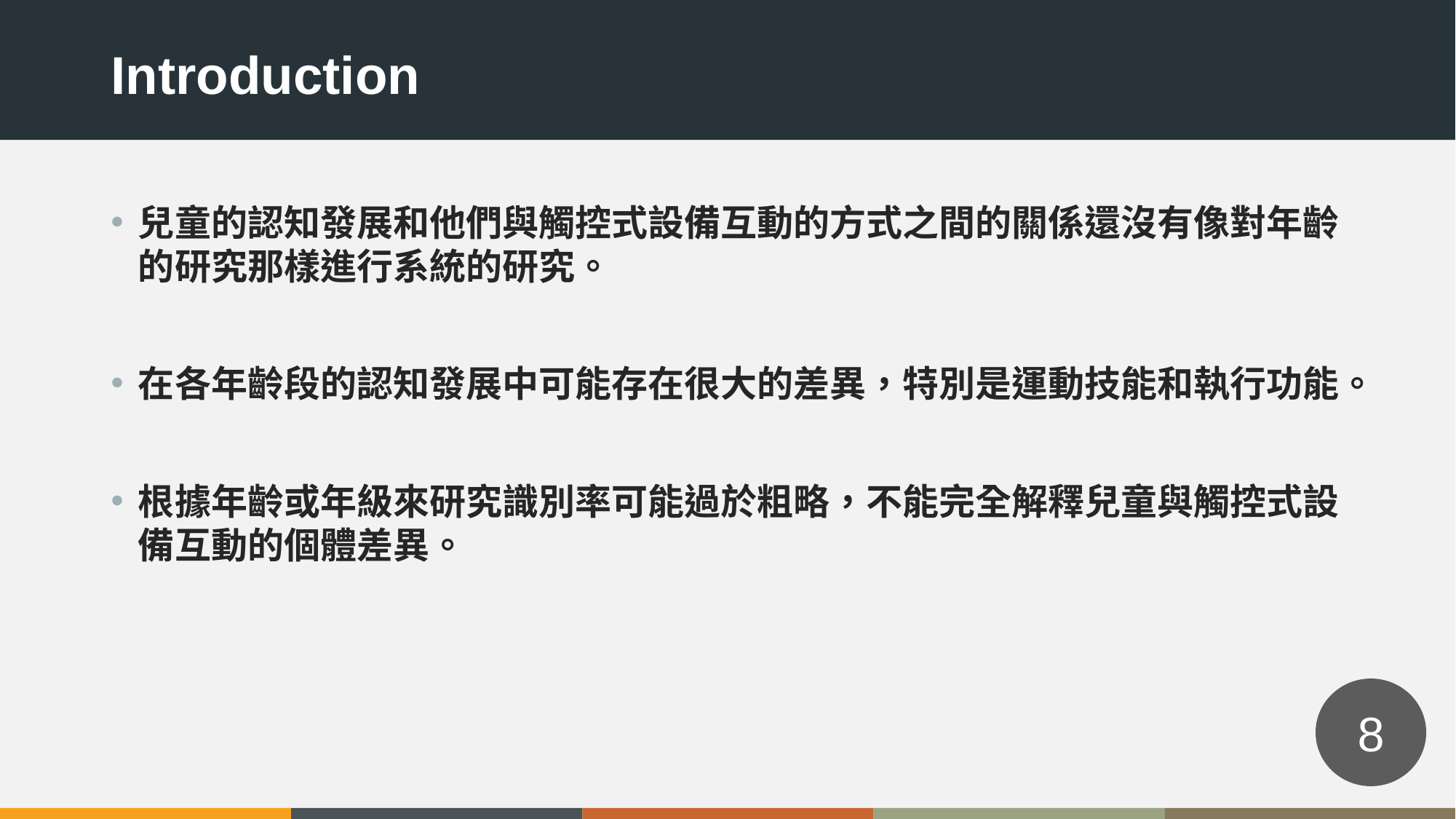

Introduction
兒童的認知發展和他們與觸控式設備互動的方式之間的關係還沒有像對年齡的研究那樣進行系統的研究。

在各年齡段的認知發展中可能存在很大的差異，特別是運動技能和執行功能。

根據年齡或年級來研究識別率可能過於粗略，不能完全解釋兒童與觸控式設備互動的個體差異。
8